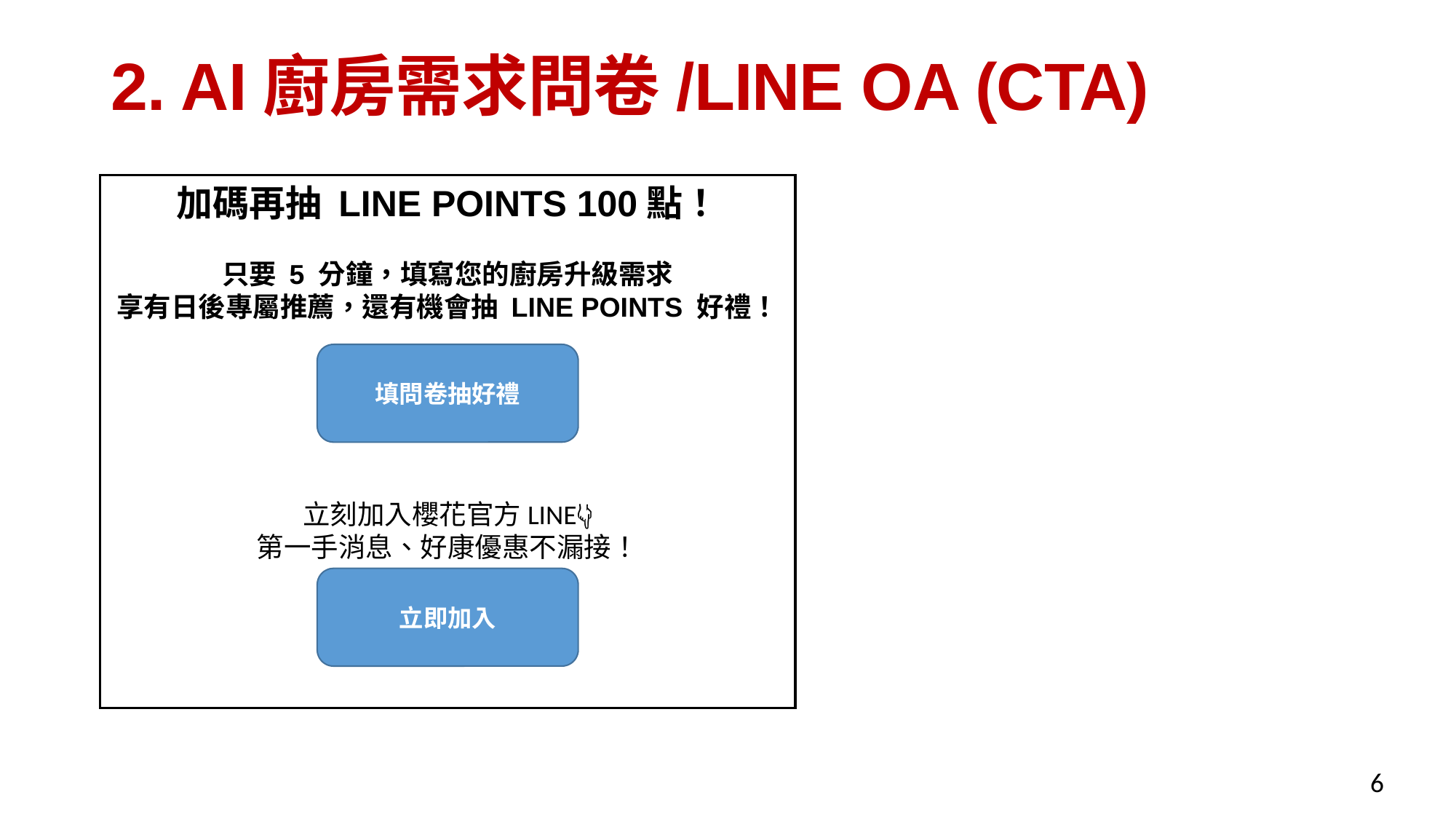

# 2. AI廚房需求問卷/LINE OA (CTA)
加碼再抽 LINE POINTS 100點！

只要 5 分鐘，填寫您的廚房升級需求
享有日後專屬推薦，還有機會抽 LINE POINTS 好禮！
填問卷抽好禮
立刻加入櫻花官方LINE👇
第一手消息、好康優惠不漏接！
立即加入